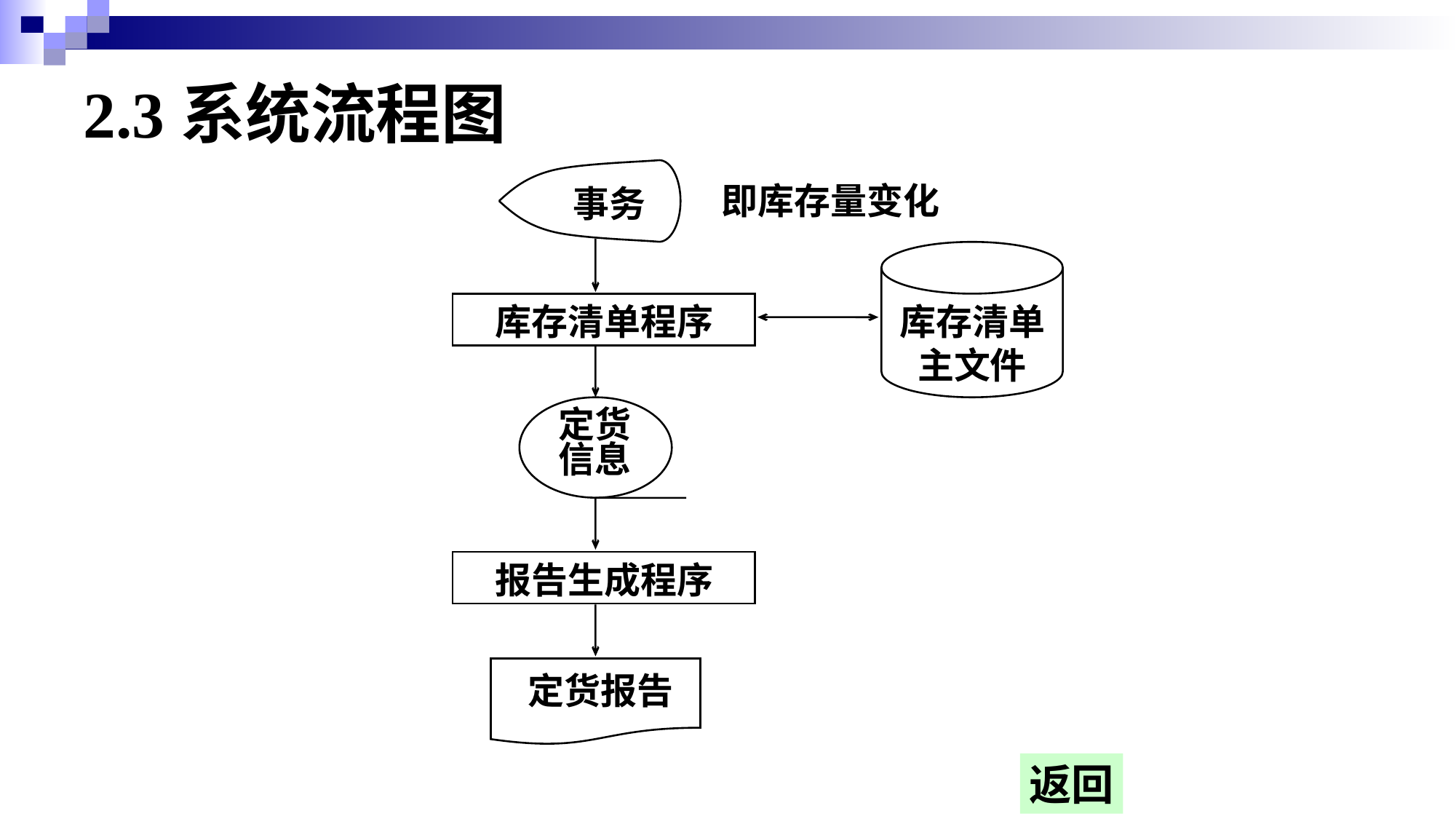

# 2.3系统流程图

事务
即库存量变化

库存清单主文件
库存清单程序

定货
信息

报告生成程序

定货报告
返回